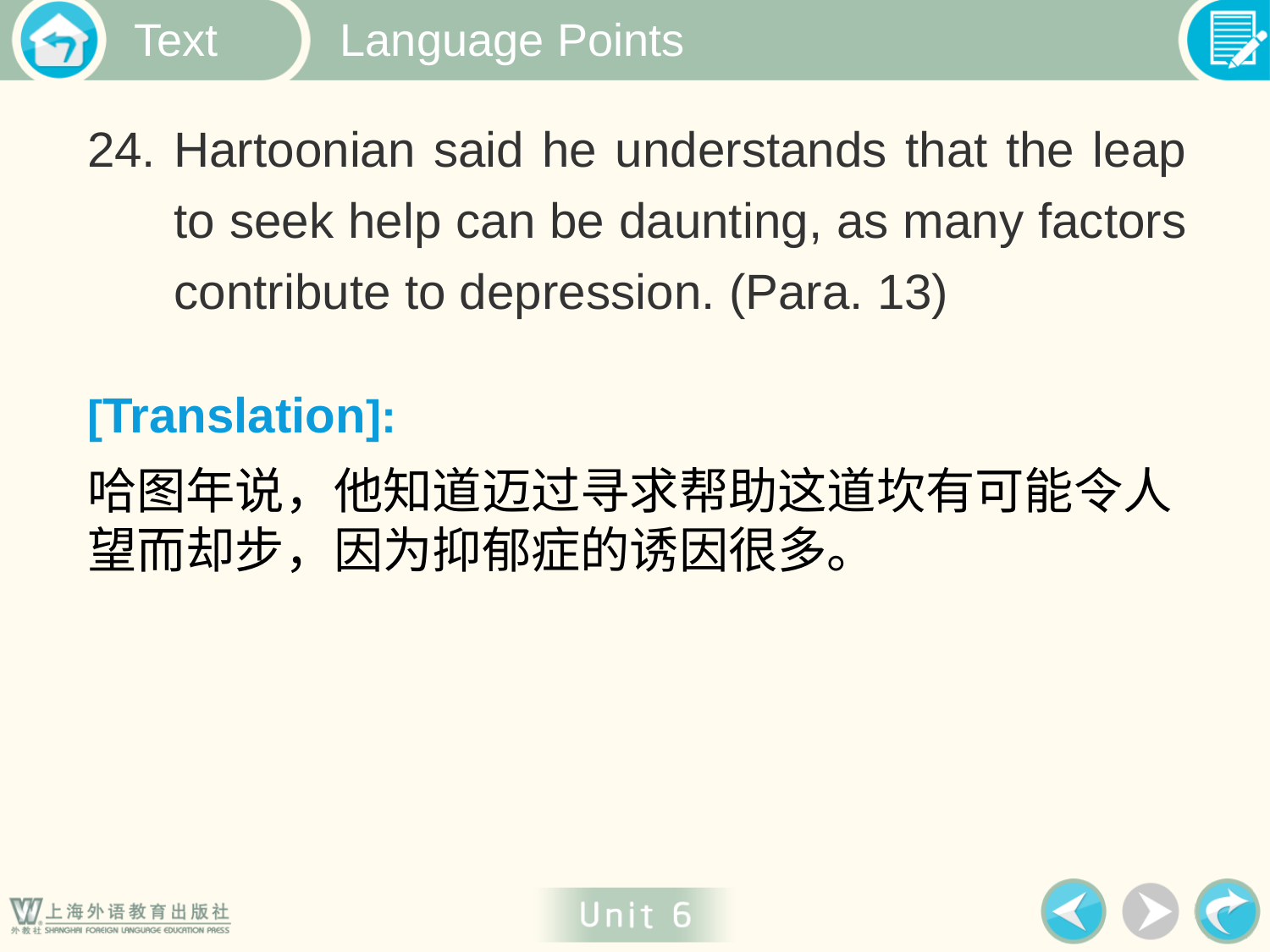

Language Points

24. Hartoonian said he understands that the leap to seek help can be daunting, as many factors contribute to depression. (Para. 13)
[Translation]:
哈图年说，他知道迈过寻求帮助这道坎有可能令人望而却步，因为抑郁症的诱因很多。